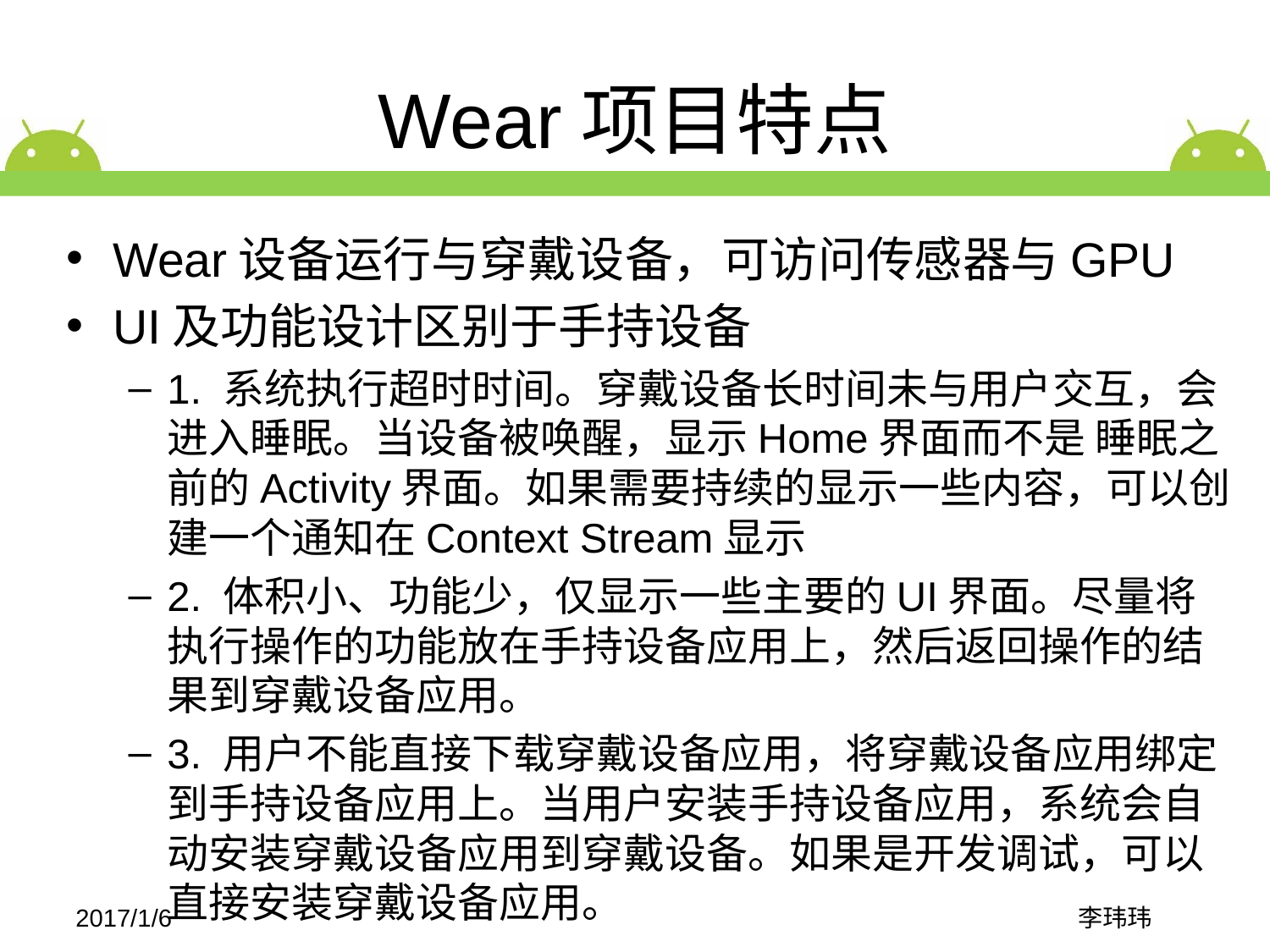

# Wear项目特点
Wear设备运行与穿戴设备，可访问传感器与GPU
UI及功能设计区别于手持设备
1. 系统执行超时时间。穿戴设备长时间未与用户交互，会进入睡眠。当设备被唤醒，显示Home界面而不是 睡眠之前的Activity界面。如果需要持续的显示一些内容，可以创建一个通知在Context Stream显示
2. 体积小、功能少，仅显示一些主要的UI界面。尽量将执行操作的功能放在手持设备应用上，然后返回操作的结果到穿戴设备应用。
3. 用户不能直接下载穿戴设备应用，将穿戴设备应用绑定到手持设备应用上。当用户安装手持设备应用，系统会自动安装穿戴设备应用到穿戴设备。如果是开发调试，可以直接安装穿戴设备应用。